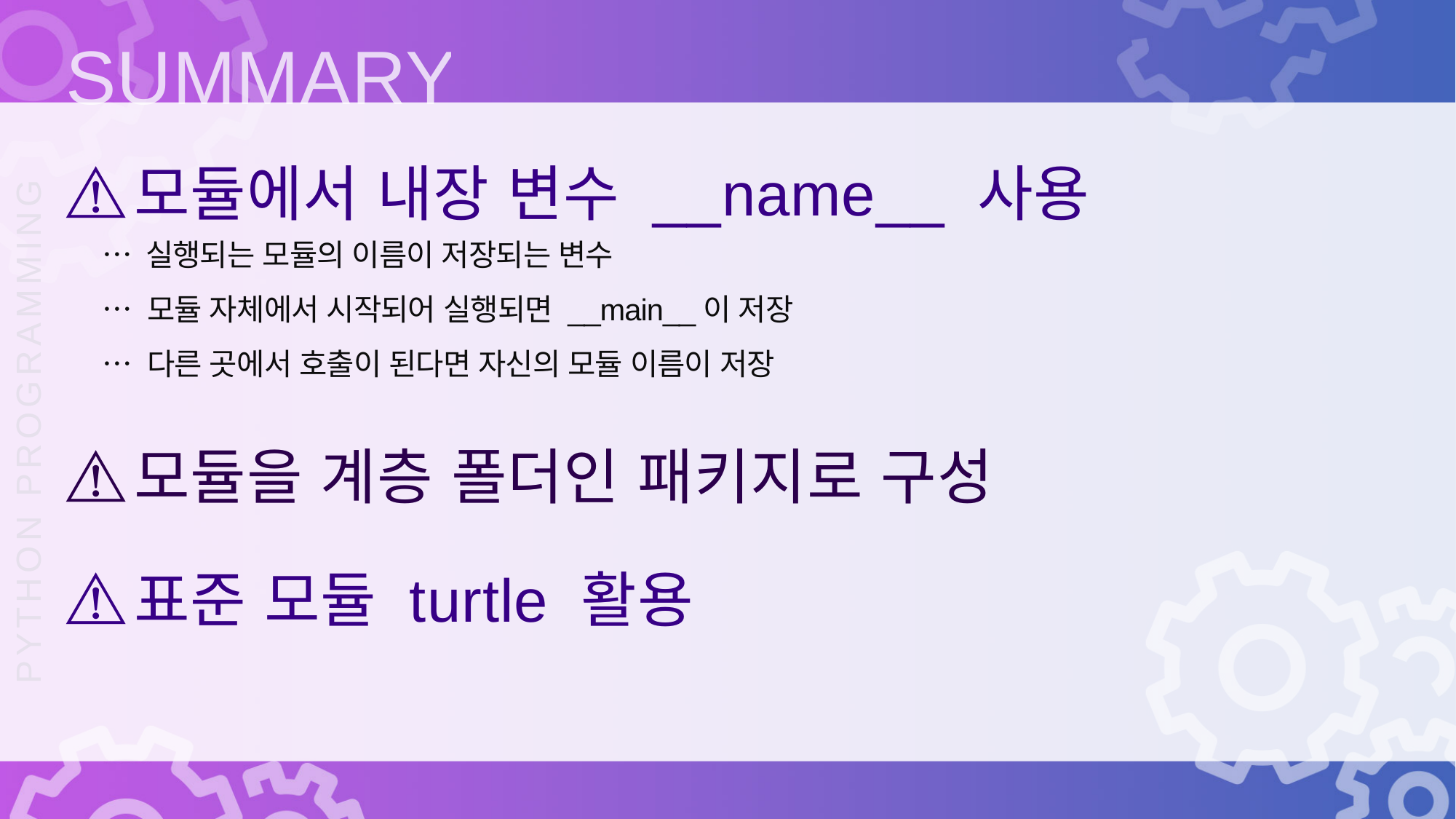

모듈에서 내장 변수 __name__ 사용
… 실행되는 모듈의 이름이 저장되는 변수
… 모듈 자체에서 시작되어 실행되면 __main__이 저장
… 다른 곳에서 호출이 된다면 자신의 모듈 이름이 저장
모듈을 계층 폴더인 패키지로 구성
표준 모듈 turtle 활용